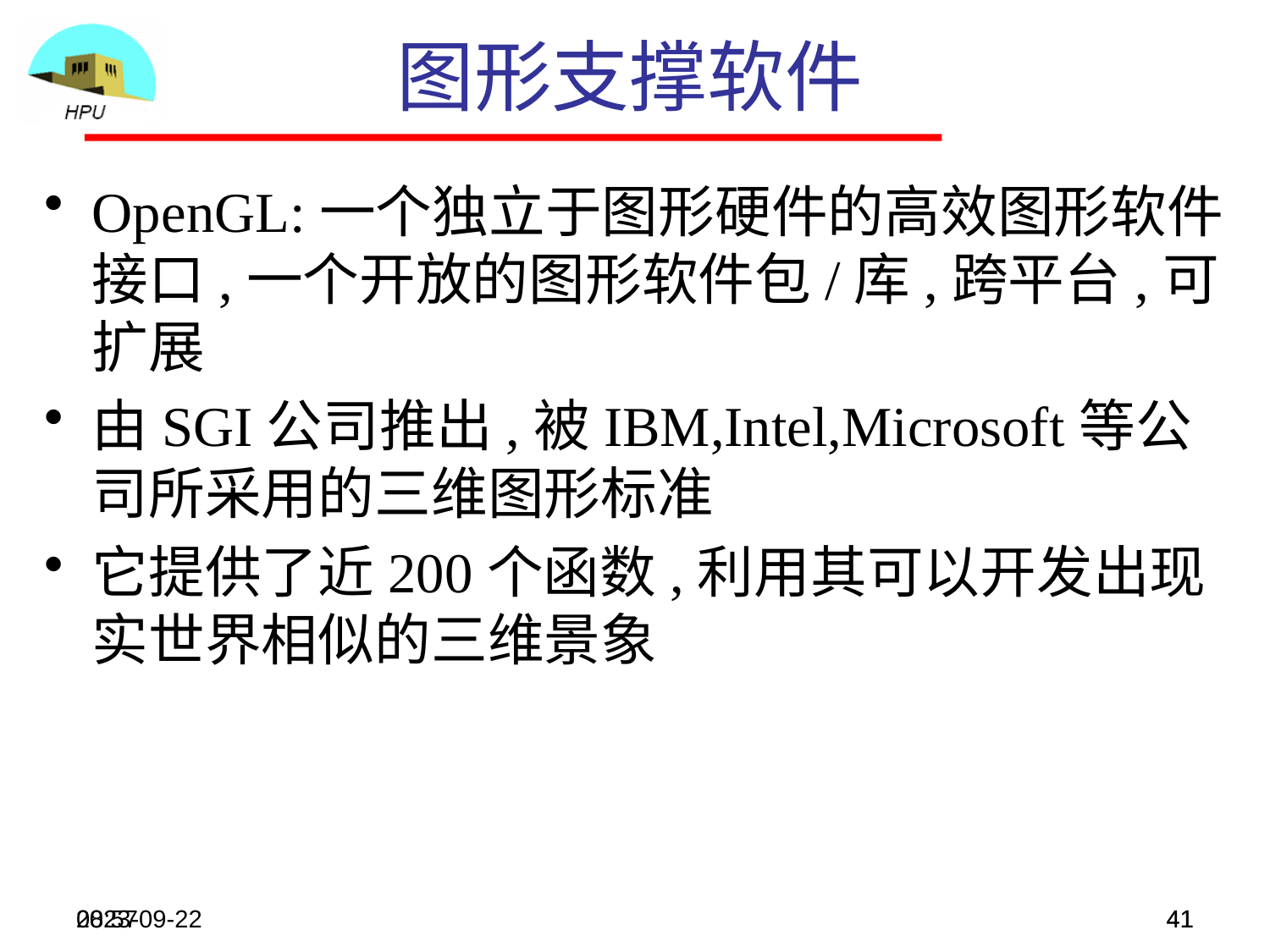

图形支撑软件
OpenGL:一个独立于图形硬件的高效图形软件接口,一个开放的图形软件包/库,跨平台,可扩展
由SGI公司推出,被IBM,Intel,Microsoft等公司所采用的三维图形标准
它提供了近200个函数,利用其可以开发出现实世界相似的三维景象

2023-09-22
08:57
41
41